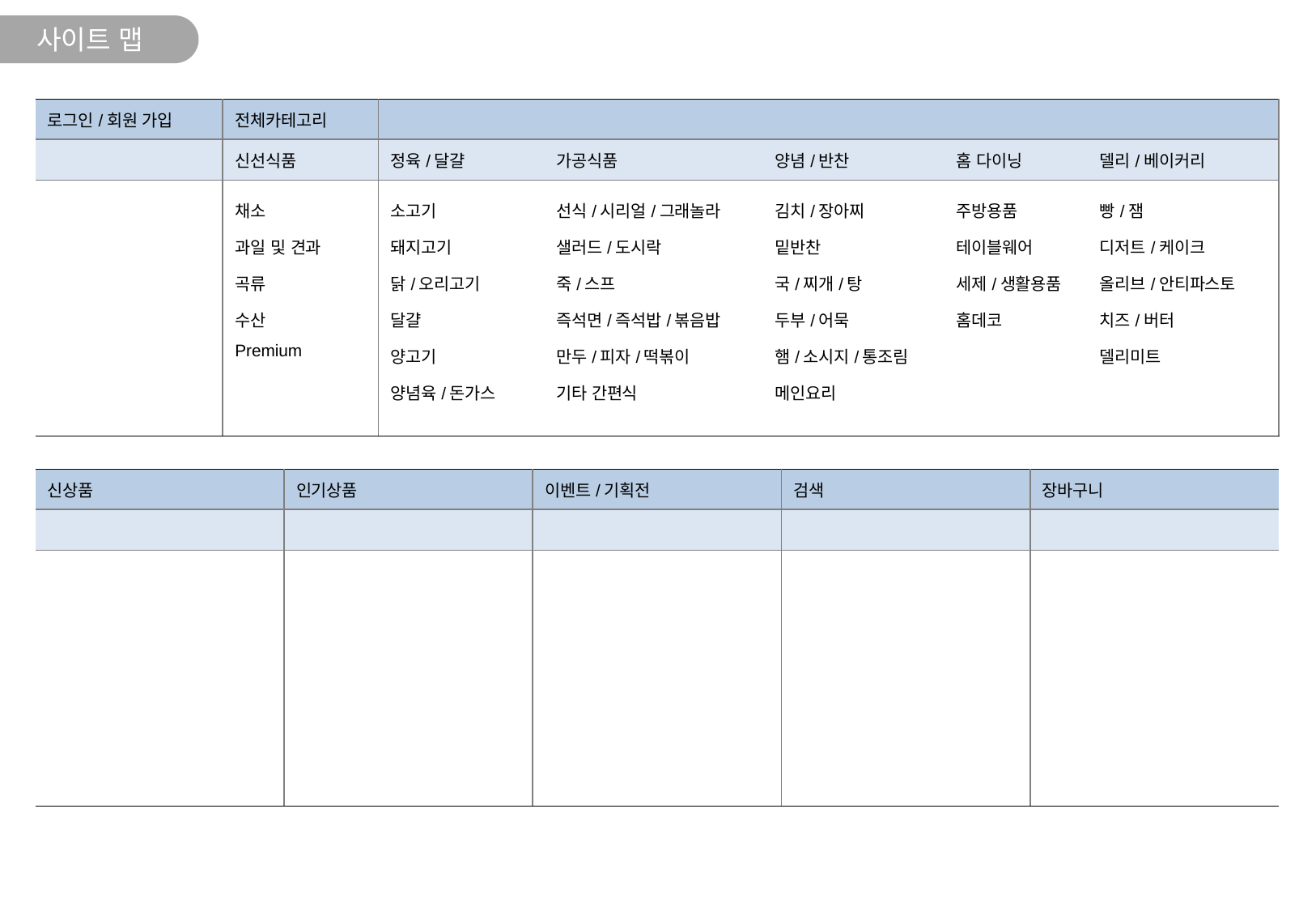

사이트 맵
| 로그인/회원 가입 | 전체카테고리 |  |  |  |  |  |
| --- | --- | --- | --- | --- | --- | --- |
|  | 신선식품 | 정육/달걀 | 가공식품 | 양념/반찬 | 홈 다이닝 | 델리/베이커리 |
|  | 채소 과일 및 견과 곡류 수산 Premium | 소고기 돼지고기 닭/오리고기 달걀 양고기 양념육/돈가스 | 선식/시리얼/그래놀라 샐러드/도시락 죽/스프 즉석면/즉석밥/볶음밥 만두/피자/떡볶이 기타 간편식 | 김치/장아찌 밑반찬 국/찌개/탕 두부/어묵 햄/소시지/통조림 메인요리 | 주방용품 테이블웨어 세제/생활용품 홈데코 | 빵/잼 디저트/케이크 올리브/안티파스토 치즈/버터 델리미트 |
| 신상품 | 인기상품 | 이벤트/기획전 | 검색 | 장바구니 |
| --- | --- | --- | --- | --- |
|  |  |  |  |  |
|  |  |  |  |  |